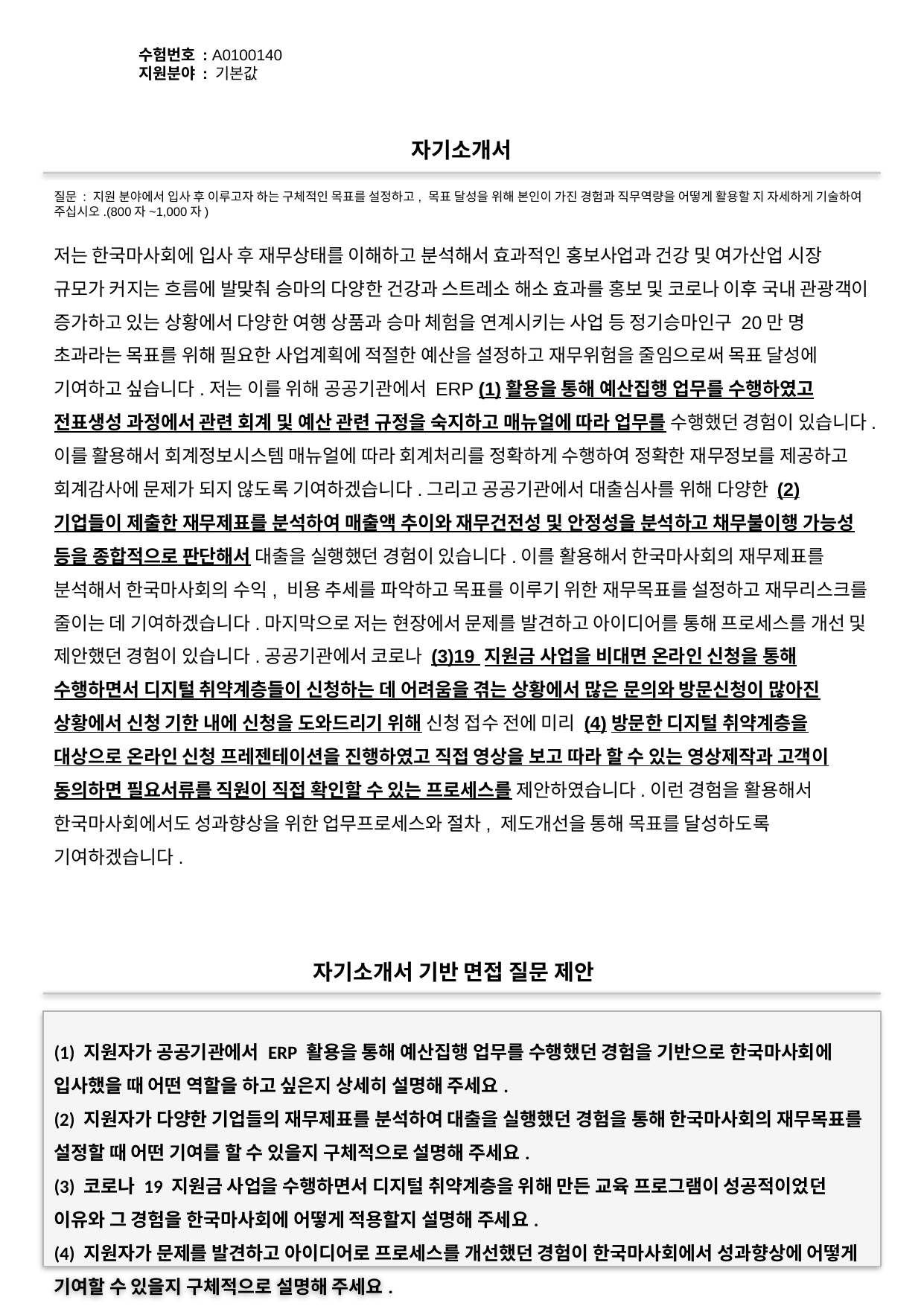

수험번호 : A0100140
지원분야 : 기본값
#

자기소개서

질문 : 지원 분야에서 입사 후 이루고자 하는 구체적인 목표를 설정하고, 목표 달성을 위해 본인이 가진 경험과 직무역량을 어떻게 활용할 지 자세하게 기술하여 주십시오.(800자~1,000자)

저는 한국마사회에 입사 후 재무상태를 이해하고 분석해서 효과적인 홍보사업과 건강 및 여가산업 시장 규모가 커지는 흐름에 발맞춰 승마의 다양한 건강과 스트레소 해소 효과를 홍보 및 코로나 이후 국내 관광객이 증가하고 있는 상황에서 다양한 여행 상품과 승마 체험을 연계시키는 사업 등 정기승마인구 20만 명 초과라는 목표를 위해 필요한 사업계획에 적절한 예산을 설정하고 재무위험을 줄임으로써 목표 달성에 기여하고 싶습니다.저는 이를 위해 공공기관에서 ERP (1)활용을 통해 예산집행 업무를 수행하였고 전표생성 과정에서 관련 회계 및 예산 관련 규정을 숙지하고 매뉴얼에 따라 업무를 수행했던 경험이 있습니다.이를 활용해서 회계정보시스템 매뉴얼에 따라 회계처리를 정확하게 수행하여 정확한 재무정보를 제공하고 회계감사에 문제가 되지 않도록 기여하겠습니다.그리고 공공기관에서 대출심사를 위해 다양한 (2)기업들이 제출한 재무제표를 분석하여 매출액 추이와 재무건전성 및 안정성을 분석하고 채무불이행 가능성 등을 종합적으로 판단해서 대출을 실행했던 경험이 있습니다.이를 활용해서 한국마사회의 재무제표를 분석해서 한국마사회의 수익, 비용 추세를 파악하고 목표를 이루기 위한 재무목표를 설정하고 재무리스크를 줄이는 데 기여하겠습니다.마지막으로 저는 현장에서 문제를 발견하고 아이디어를 통해 프로세스를 개선 및 제안했던 경험이 있습니다.공공기관에서 코로나 (3)19 지원금 사업을 비대면 온라인 신청을 통해 수행하면서 디지털 취약계층들이 신청하는 데 어려움을 겪는 상황에서 많은 문의와 방문신청이 많아진 상황에서 신청 기한 내에 신청을 도와드리기 위해 신청 접수 전에 미리 (4)방문한 디지털 취약계층을 대상으로 온라인 신청 프레젠테이션을 진행하였고 직접 영상을 보고 따라 할 수 있는 영상제작과 고객이 동의하면 필요서류를 직원이 직접 확인할 수 있는 프로세스를 제안하였습니다.이런 경험을 활용해서 한국마사회에서도 성과향상을 위한 업무프로세스와 절차, 제도개선을 통해 목표를 달성하도록 기여하겠습니다.

자기소개서 기반 면접 질문 제안

(1) 지원자가 공공기관에서 ERP 활용을 통해 예산집행 업무를 수행했던 경험을 기반으로 한국마사회에 입사했을 때 어떤 역할을 하고 싶은지 상세히 설명해 주세요.
(2) 지원자가 다양한 기업들의 재무제표를 분석하여 대출을 실행했던 경험을 통해 한국마사회의 재무목표를 설정할 때 어떤 기여를 할 수 있을지 구체적으로 설명해 주세요.
(3) 코로나 19 지원금 사업을 수행하면서 디지털 취약계층을 위해 만든 교육 프로그램이 성공적이었던 이유와 그 경험을 한국마사회에 어떻게 적용할지 설명해 주세요.
(4) 지원자가 문제를 발견하고 아이디어로 프로세스를 개선했던 경험이 한국마사회에서 성과향상에 어떻게 기여할 수 있을지 구체적으로 설명해 주세요.